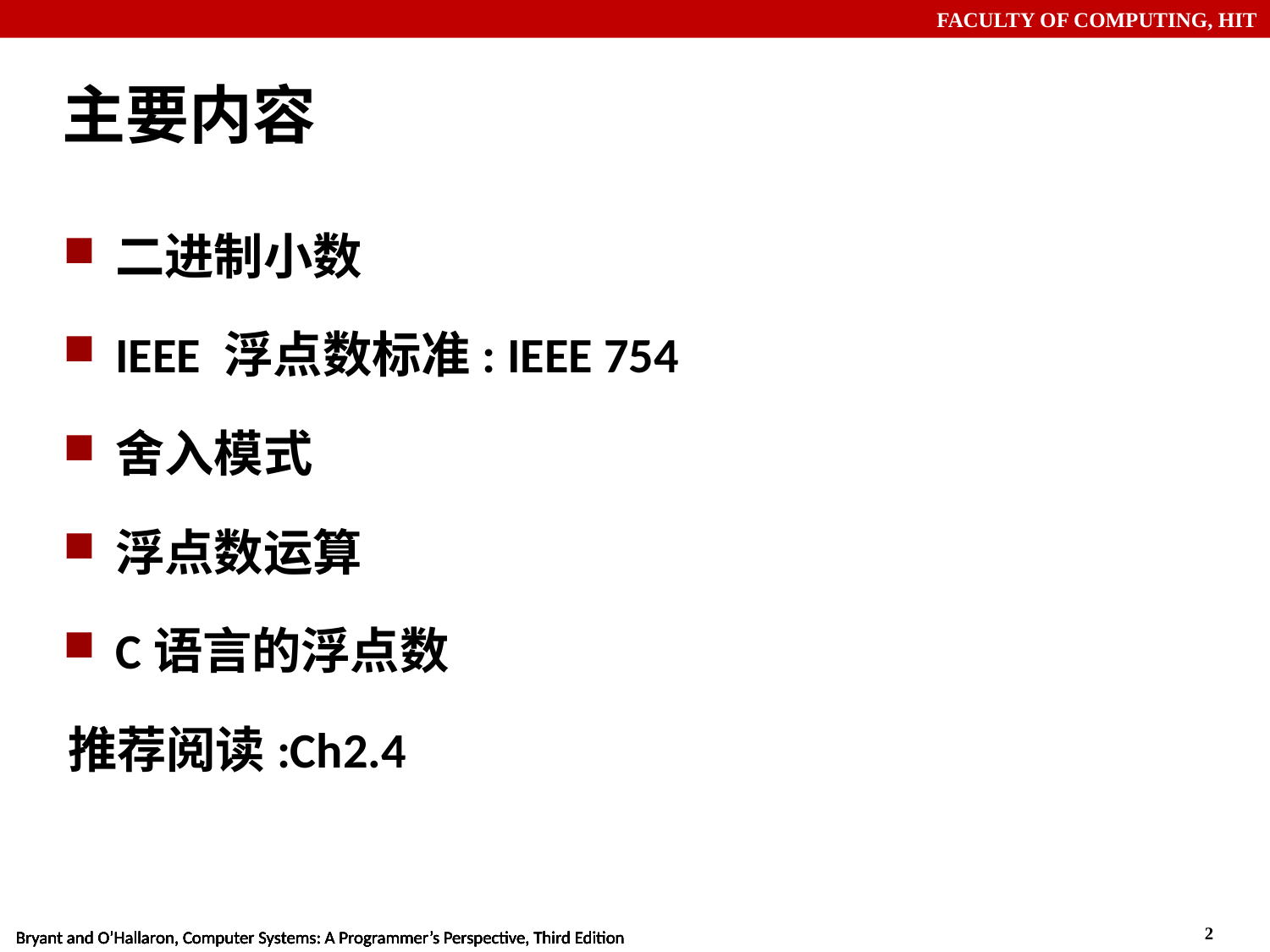

# 主要内容
二进制小数
IEEE 浮点数标准: IEEE 754
舍入模式
浮点数运算
C语言的浮点数
推荐阅读:Ch2.4